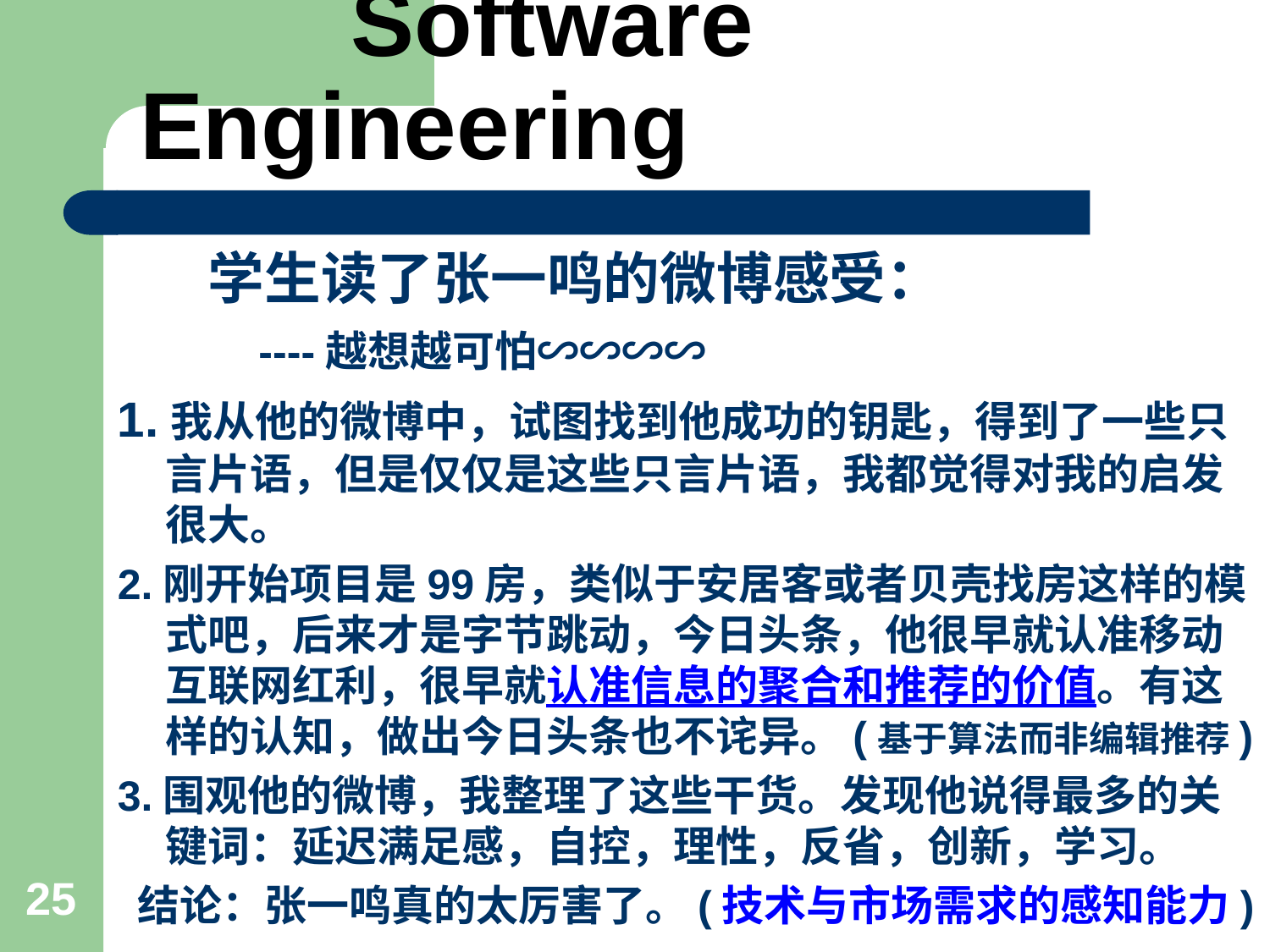

# Software   Engineering
       学生读了张一鸣的微博感受：
         ----越想越可怕∽∽∽∽
1.我从他的微博中，试图找到他成功的钥匙，得到了一些只言片语，但是仅仅是这些只言片语，我都觉得对我的启发很大。
2.刚开始项目是99房，类似于安居客或者贝壳找房这样的模式吧，后来才是字节跳动，今日头条，他很早就认准移动互联网红利，很早就认准信息的聚合和推荐的价值。有这样的认知，做出今日头条也不诧异。(基于算法而非编辑推荐)
3.围观他的微博，我整理了这些干货。发现他说得最多的关键词：延迟满足感，自控，理性，反省，创新，学习。
 结论：张一鸣真的太厉害了。(技术与市场需求的感知能力)
25